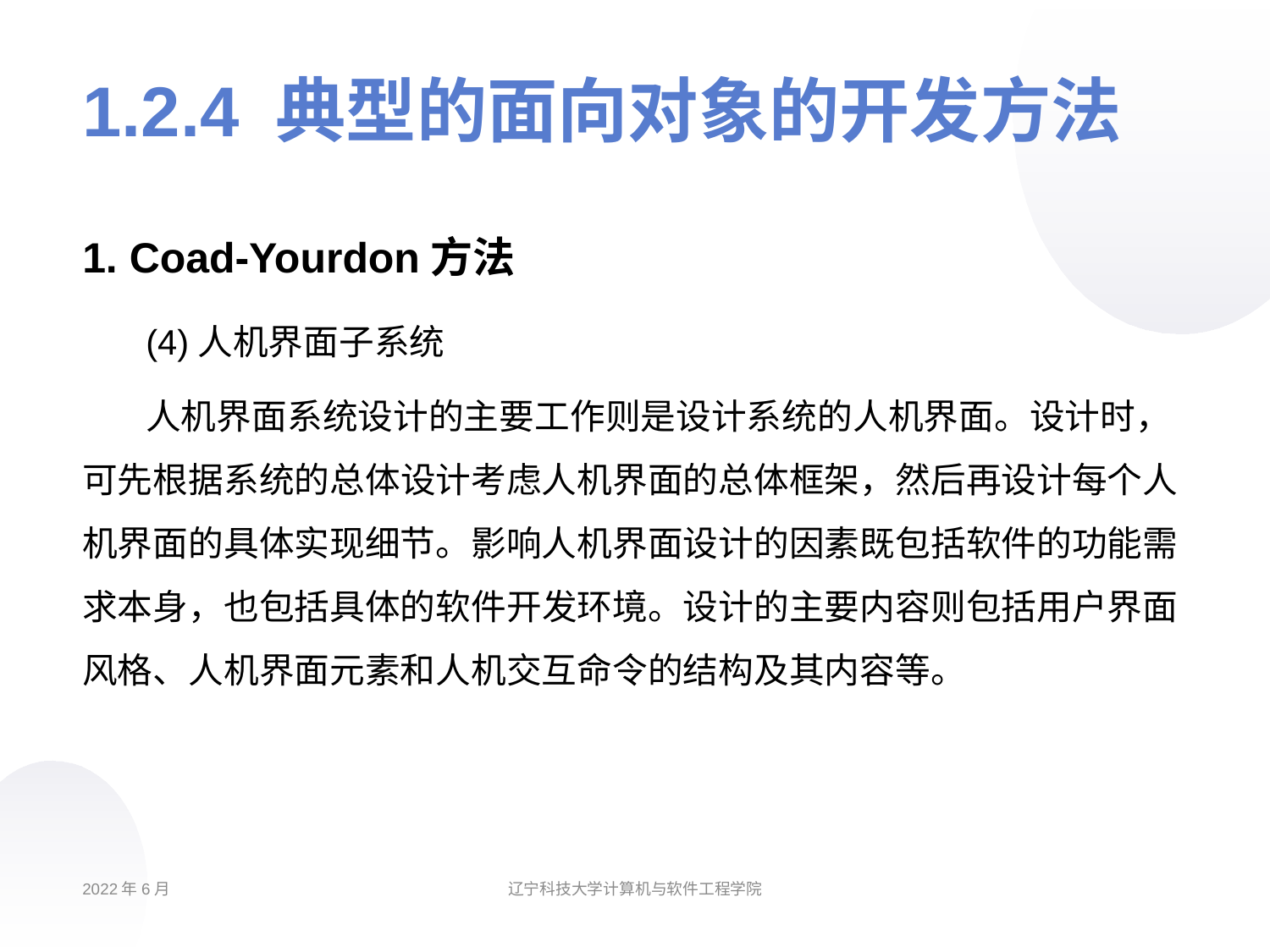

# 1.2.4 典型的面向对象的开发方法
1. Coad-Yourdon方法
(4)人机界面子系统
人机界面系统设计的主要工作则是设计系统的人机界面。设计时，可先根据系统的总体设计考虑人机界面的总体框架，然后再设计每个人机界面的具体实现细节。影响人机界面设计的因素既包括软件的功能需求本身，也包括具体的软件开发环境。设计的主要内容则包括用户界面风格、人机界面元素和人机交互命令的结构及其内容等。

2022年6月
辽宁科技大学计算机与软件工程学院
133